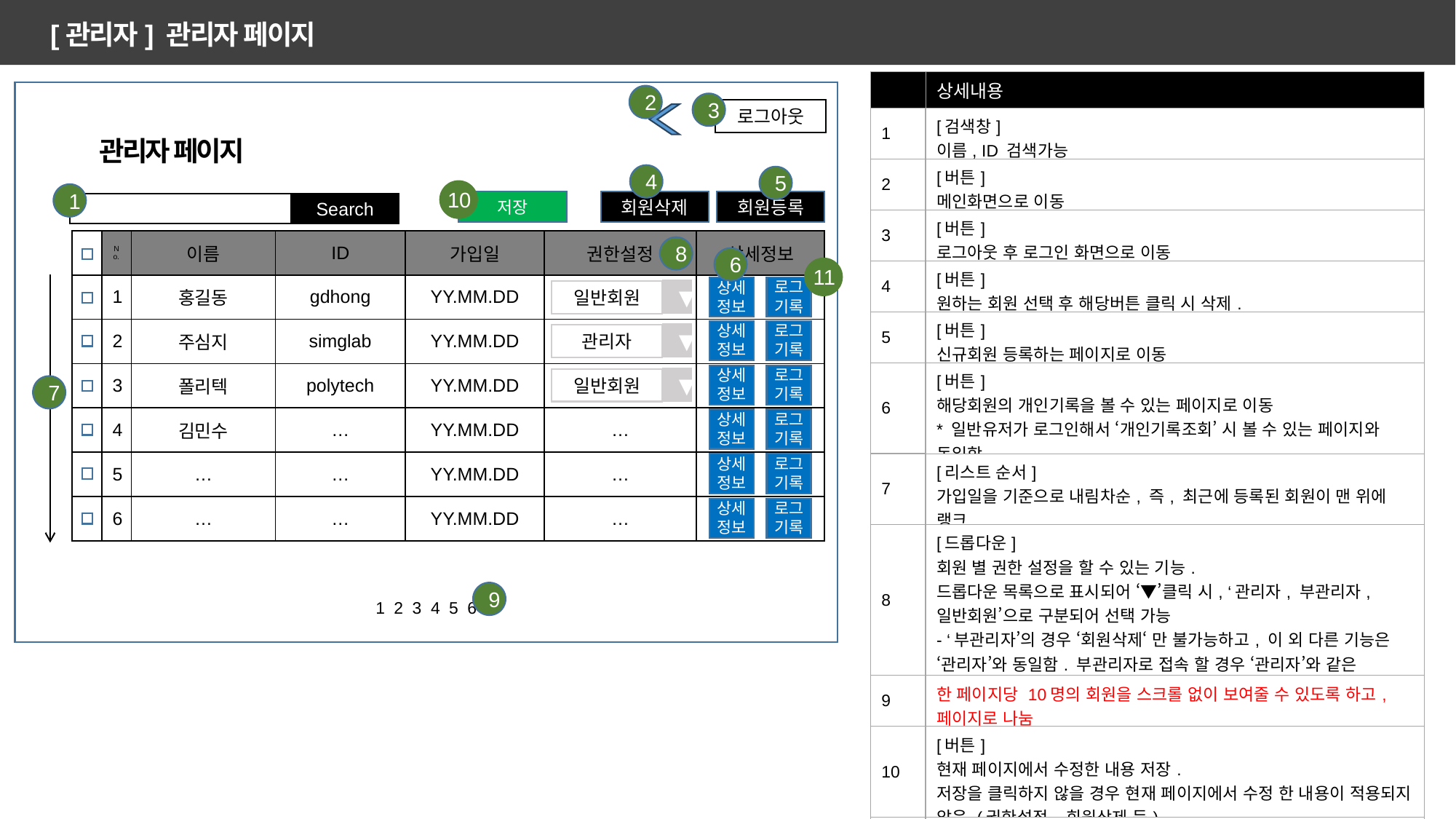

[관리자] 관리자 페이지
|  | 상세내용 |
| --- | --- |
| 1 | [검색창] 이름, ID 검색가능 |
| 2 | [버튼] 메인화면으로 이동 |
| 3 | [버튼] 로그아웃 후 로그인 화면으로 이동 |
| 4 | [버튼] 원하는 회원 선택 후 해당버튼 클릭 시 삭제. |
| 5 | [버튼] 신규회원 등록하는 페이지로 이동 |
| 6 | [버튼] 해당회원의 개인기록을 볼 수 있는 페이지로 이동 \* 일반유저가 로그인해서 ‘개인기록조회’ 시 볼 수 있는 페이지와 동일함. |
| 7 | [리스트 순서] 가입일을 기준으로 내림차순, 즉, 최근에 등록된 회원이 맨 위에 랭크 |
| 8 | [드롭다운] 회원 별 권한 설정을 할 수 있는 기능. 드롭다운 목록으로 표시되어 ‘▼’클릭 시, ‘관리자, 부관리자, 일반회원’으로 구분되어 선택 가능 - ‘부관리자’의 경우 ‘회원삭제‘ 만 불가능하고, 이 외 다른 기능은 ‘관리자’와 동일함. 부관리자로 접속 할 경우 ‘관리자’와 같은 화면인데, 회원삭제 버튼이 비활성화되어 누를 수 없도록 개발 |
| 9 | 한 페이지당 10명의 회원을 스크롤 없이 보여줄 수 있도록 하고, 페이지로 나눔 |
| 10 | [버튼] 현재 페이지에서 수정한 내용 저장. 저장을 클릭하지 않을 경우 현재 페이지에서 수정 한 내용이 적용되지 않음.(권한설정, 회원삭제 등) |
| 11 | [버튼] 해당 회원의 로그 기록을 볼 수 있는 페이지로 이동 |

2
3
로그아웃

관리자 페이지
4
5

10
1
저장
회원삭제
회원등록

Search
|  | No. | 이름 | ID | 가입일 | 권한설정 | 상세정보 |
| --- | --- | --- | --- | --- | --- | --- |
|  | 1 | 홍길동 | gdhong | YY.MM.DD |  |  |
|  | 2 | 주심지 | simglab | YY.MM.DD |  |  |
|  | 3 | 폴리텍 | polytech | YY.MM.DD |  |  |
|  | 4 | 김민수 | … | YY.MM.DD | … |  |
|  | 5 | … | … | YY.MM.DD | … |  |
|  | 6 | … | … | YY.MM.DD | … |  |
8
6

11
상세정보

로그기록

▼
일반회원

상세정보

로그기록

▼
관리자

상세정보

로그기록

▼
일반회원
7

상세정보

로그기록

상세정보

로그기록

상세정보

로그기록

9
123456